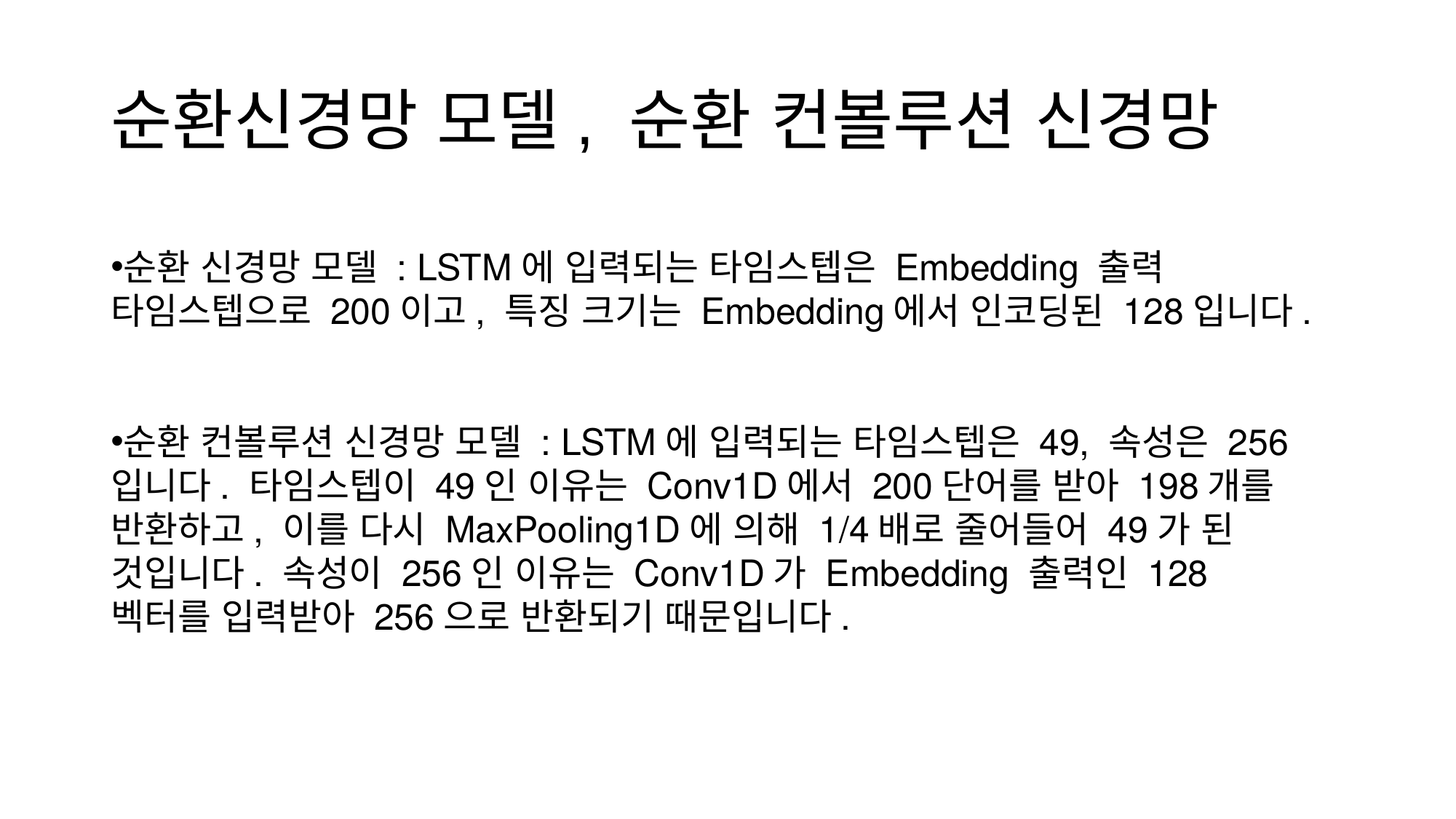

# 순환신경망 모델, 순환 컨볼루션 신경망
순환 신경망 모델 : LSTM에 입력되는 타임스텝은 Embedding 출력 타임스텝으로 200이고, 특징 크기는 Embedding에서 인코딩된 128입니다.

순환 컨볼루션 신경망 모델 : LSTM에 입력되는 타임스텝은 49, 속성은 256입니다. 타임스텝이 49인 이유는 Conv1D에서 200단어를 받아 198개를 반환하고, 이를 다시 MaxPooling1D에 의해 1/4배로 줄어들어 49가 된 것입니다. 속성이 256인 이유는 Conv1D가 Embedding 출력인 128 벡터를 입력받아 256으로 반환되기 때문입니다.